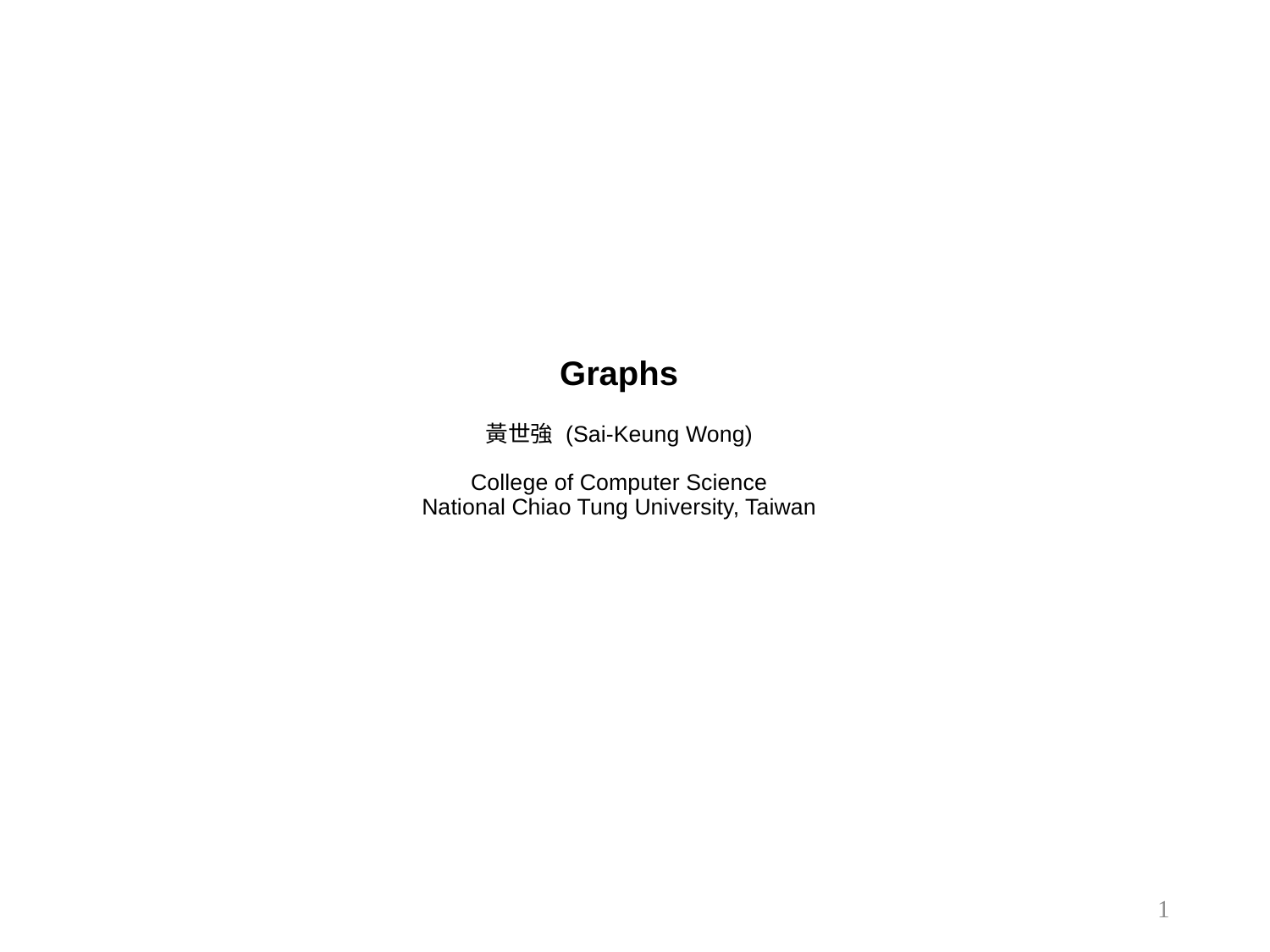

# Graphs 黃世強  (Sai-Keung Wong) College of Computer Science National Chiao Tung University, Taiwan
1